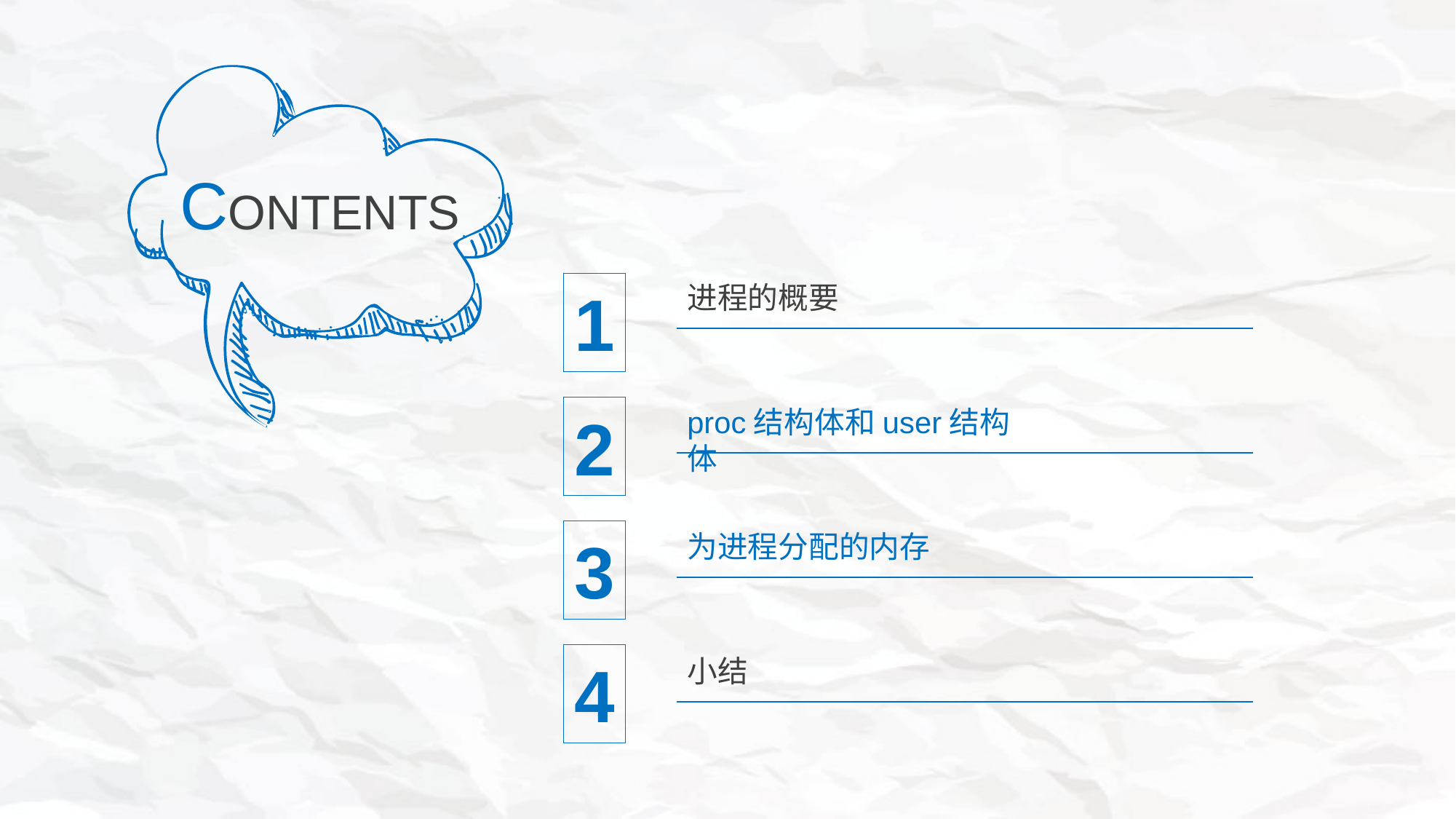

CONTENTS
进程的概要

1
2
proc结构体和user结构体

3
为进程分配的内存

4
小结